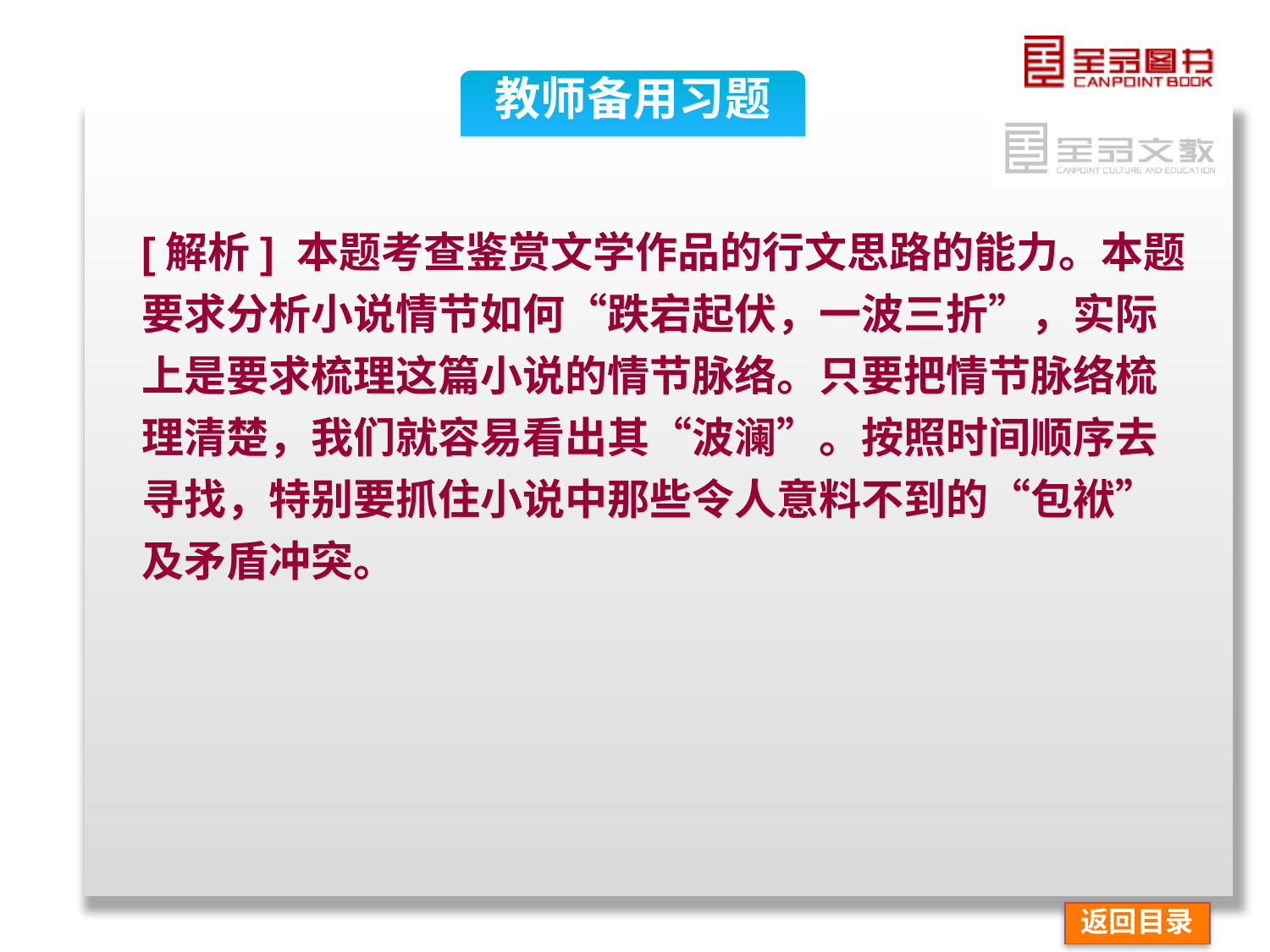

教师备用习题
[解析] 本题考查鉴赏文学作品的行文思路的能力。本题要求分析小说情节如何“跌宕起伏，一波三折”，实际上是要求梳理这篇小说的情节脉络。只要把情节脉络梳理清楚，我们就容易看出其“波澜”。按照时间顺序去寻找，特别要抓住小说中那些令人意料不到的“包袱”及矛盾冲突。
返回目录